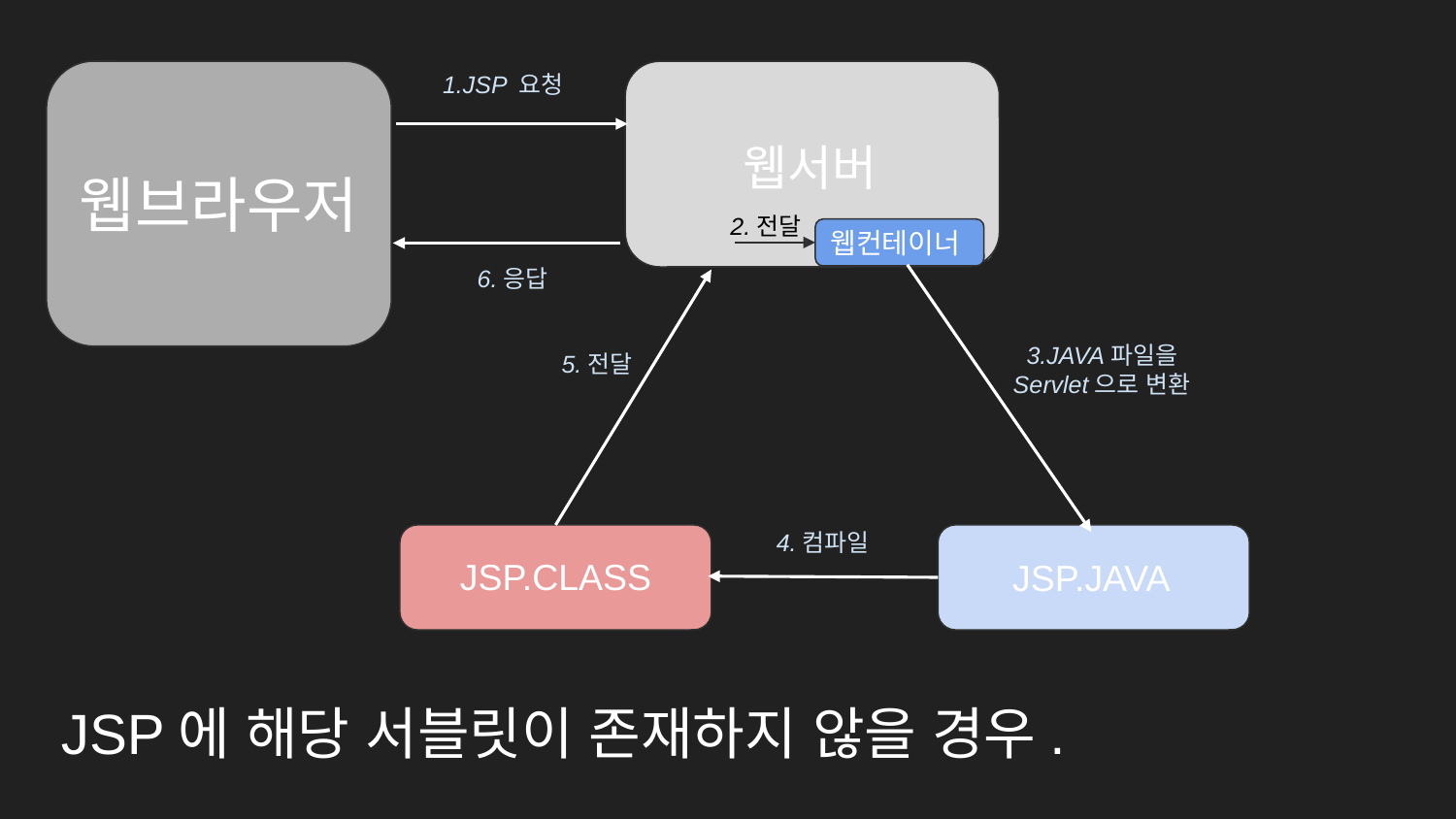

웹브라우저

웹서버
1.JSP 요청
2.전달

웹컨테이너
6.응답
5.전달
3.JAVA파일을
Servlet으로 변환

4.컴파일

JSP.CLASS
JSP.JAVA
# JSP에 해당 서블릿이 존재하지 않을 경우.